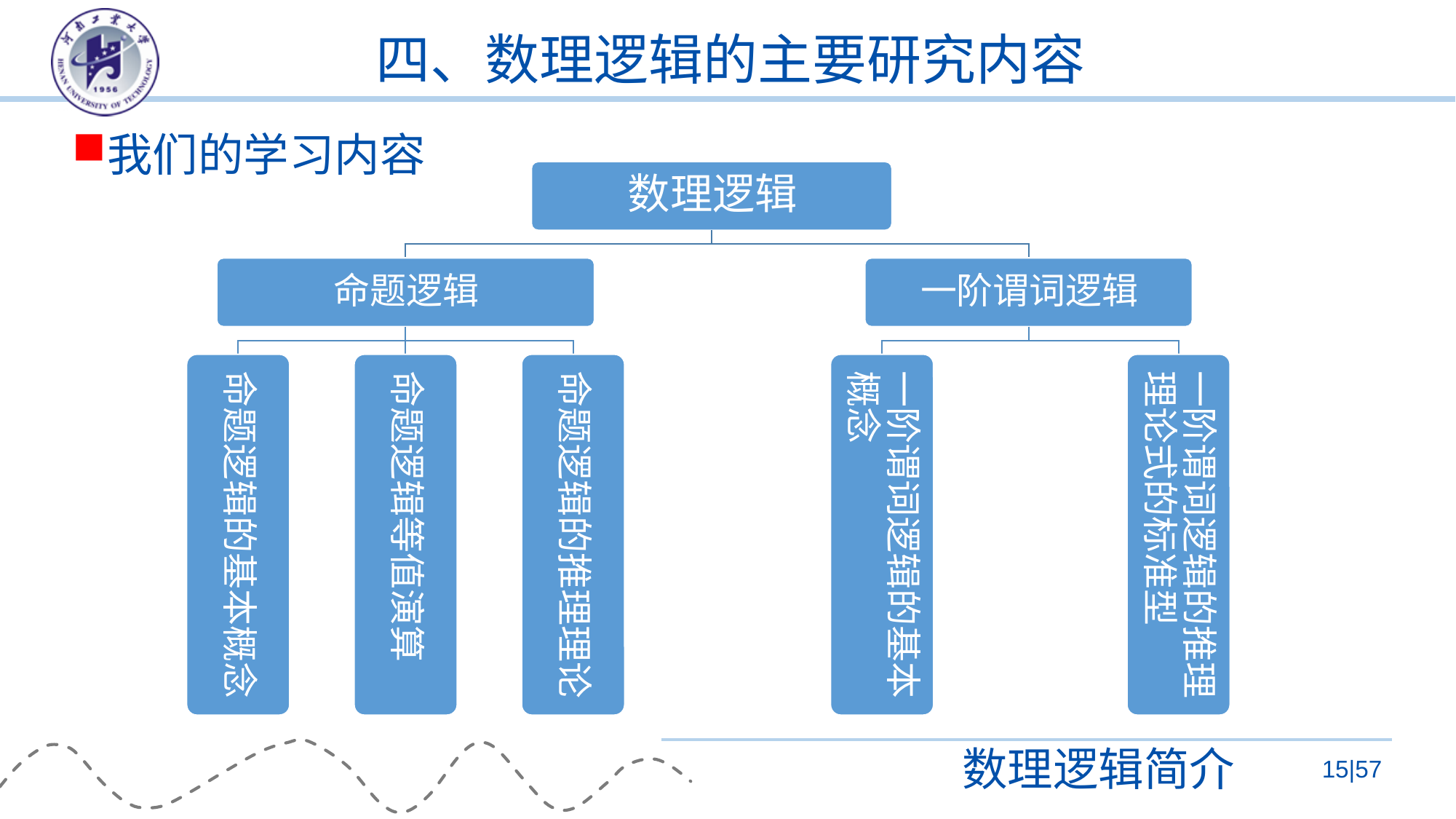

# 四、数理逻辑的主要研究内容
我们的学习内容
数理逻辑
命题逻辑
命题逻辑的基本概念
命题逻辑等值演算
命题逻辑的推理理论
一阶谓词逻辑
一阶谓词逻辑的基本概念
一阶谓词逻辑的推理理论式的标准型
数理逻辑简介
15|57